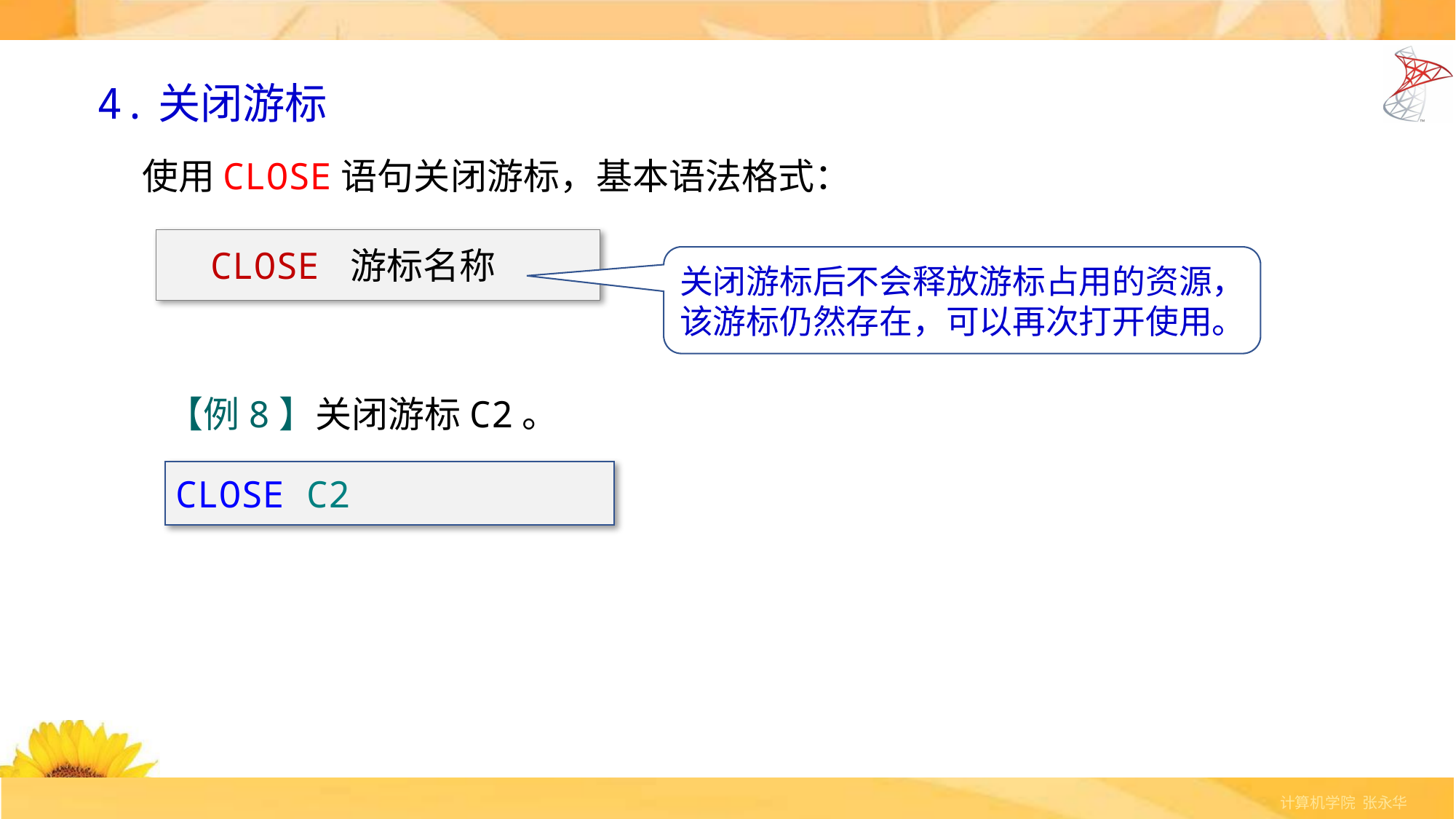

# 4.关闭游标
使用CLOSE语句关闭游标，基本语法格式：
  CLOSE 游标名称
关闭游标后不会释放游标占用的资源，该游标仍然存在，可以再次打开使用。
【例8】关闭游标C2。
CLOSE C2